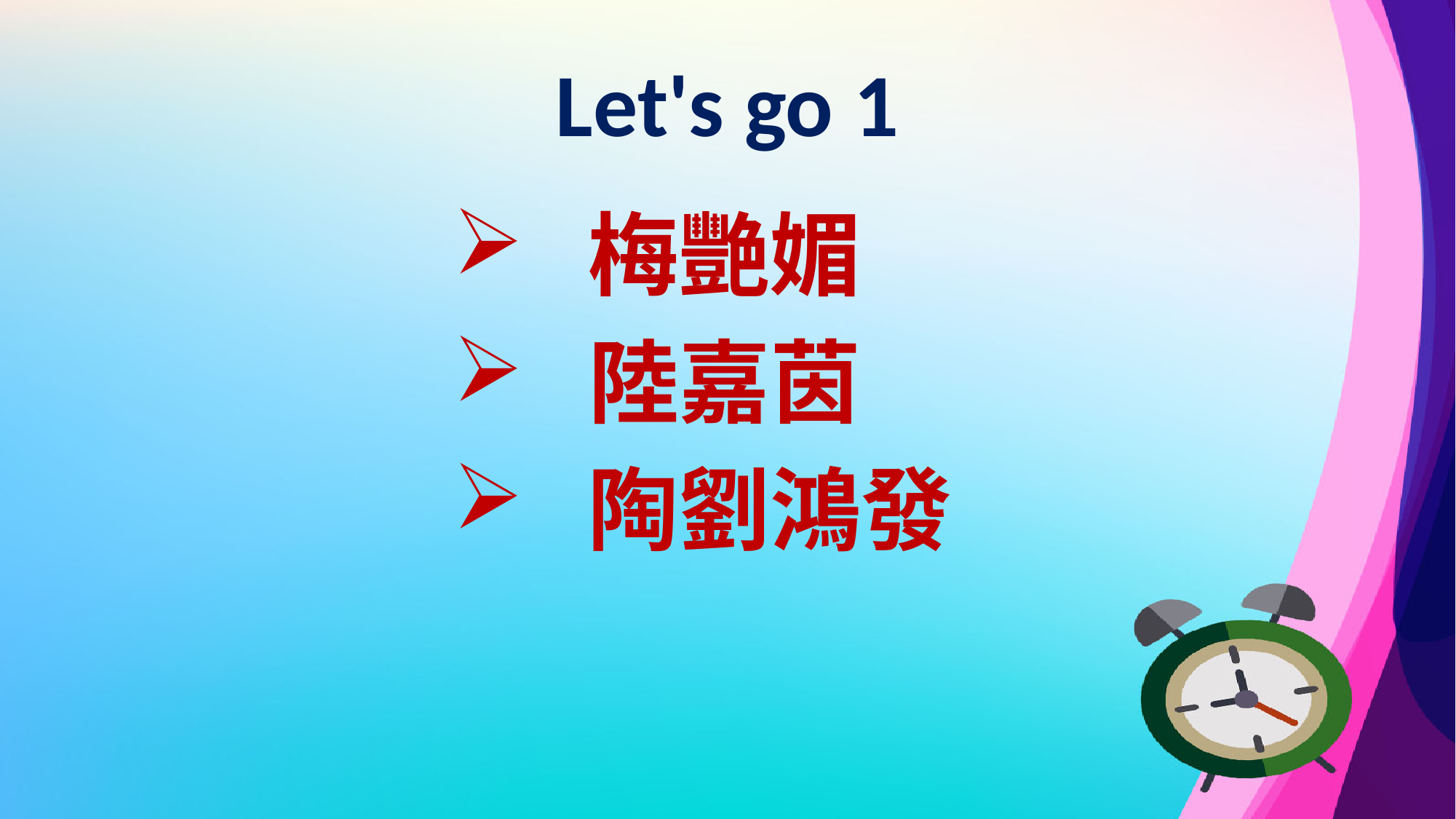

# Let's go 1
  梅艷媚
  陸嘉茵
  陶劉鴻發